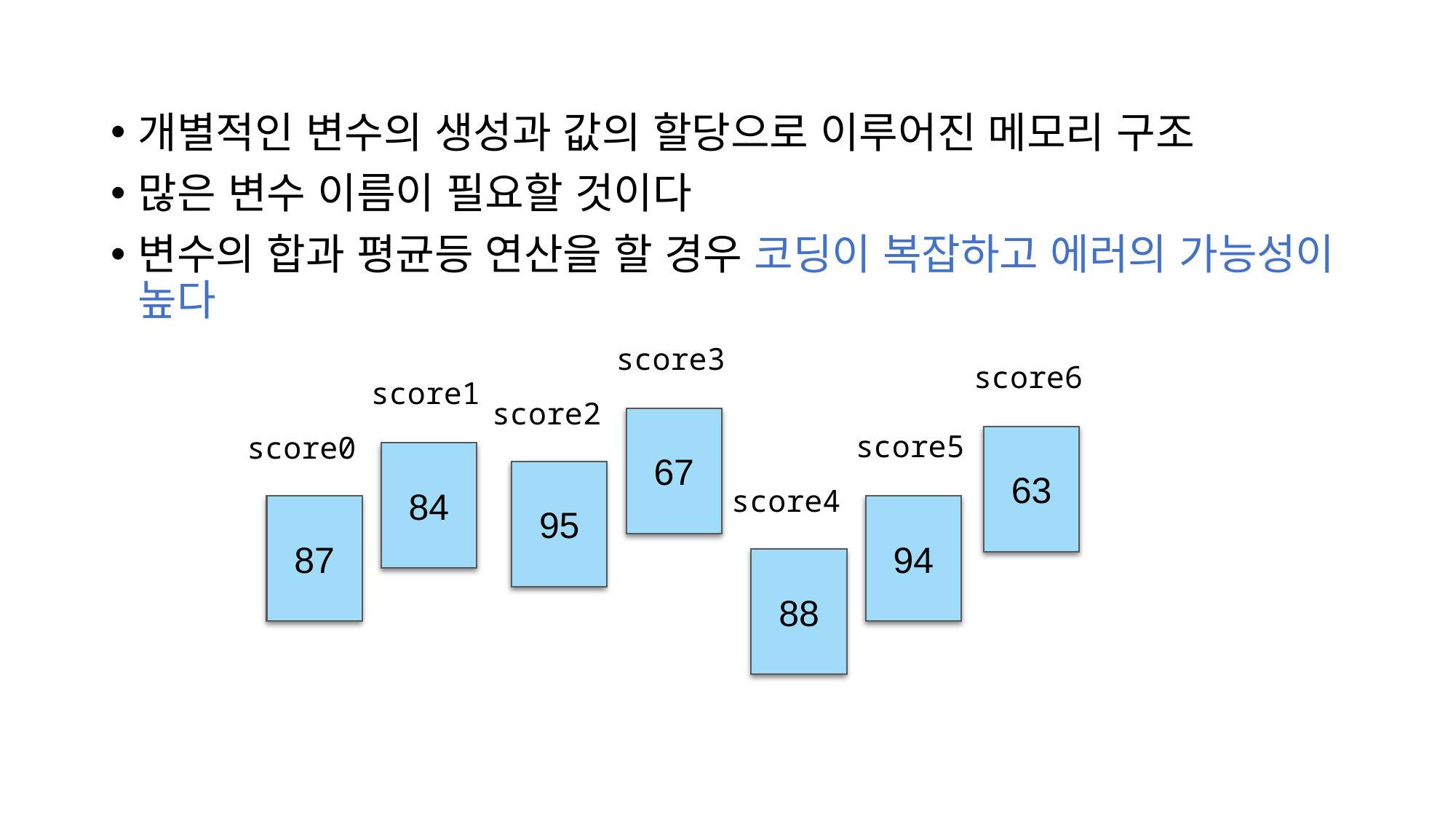

개별적인 변수의 생성과 값의 할당으로 이루어진 메모리 구조
많은 변수 이름이 필요할 것이다
변수의 합과 평균등 연산을 할 경우 코딩이 복잡하고 에러의 가능성이 높다

score3
score6
score1
score2
score0
67
score5
63
84
95
score4
87
94
88